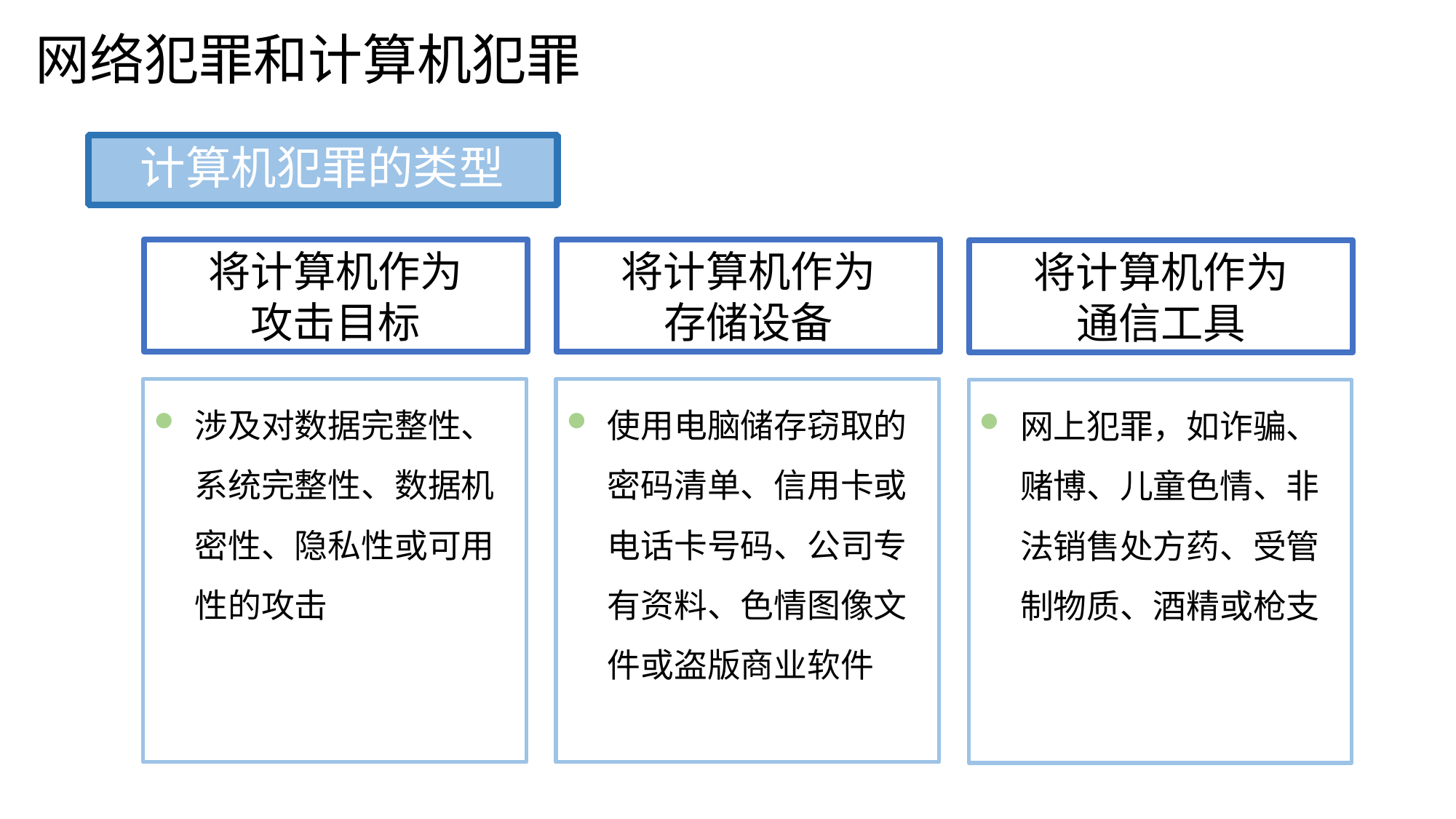

网络犯罪和计算机犯罪

计算机犯罪的类型
将计算机作为
攻击目标
将计算机作为
存储设备
将计算机作为
通信工具
涉及对数据完整性、系统完整性、数据机密性、隐私性或可用性的攻击
使用电脑储存窃取的密码清单、信用卡或电话卡号码、公司专有资料、色情图像文件或盗版商业软件
网上犯罪，如诈骗、赌博、儿童色情、非法销售处方药、受管制物质、酒精或枪支